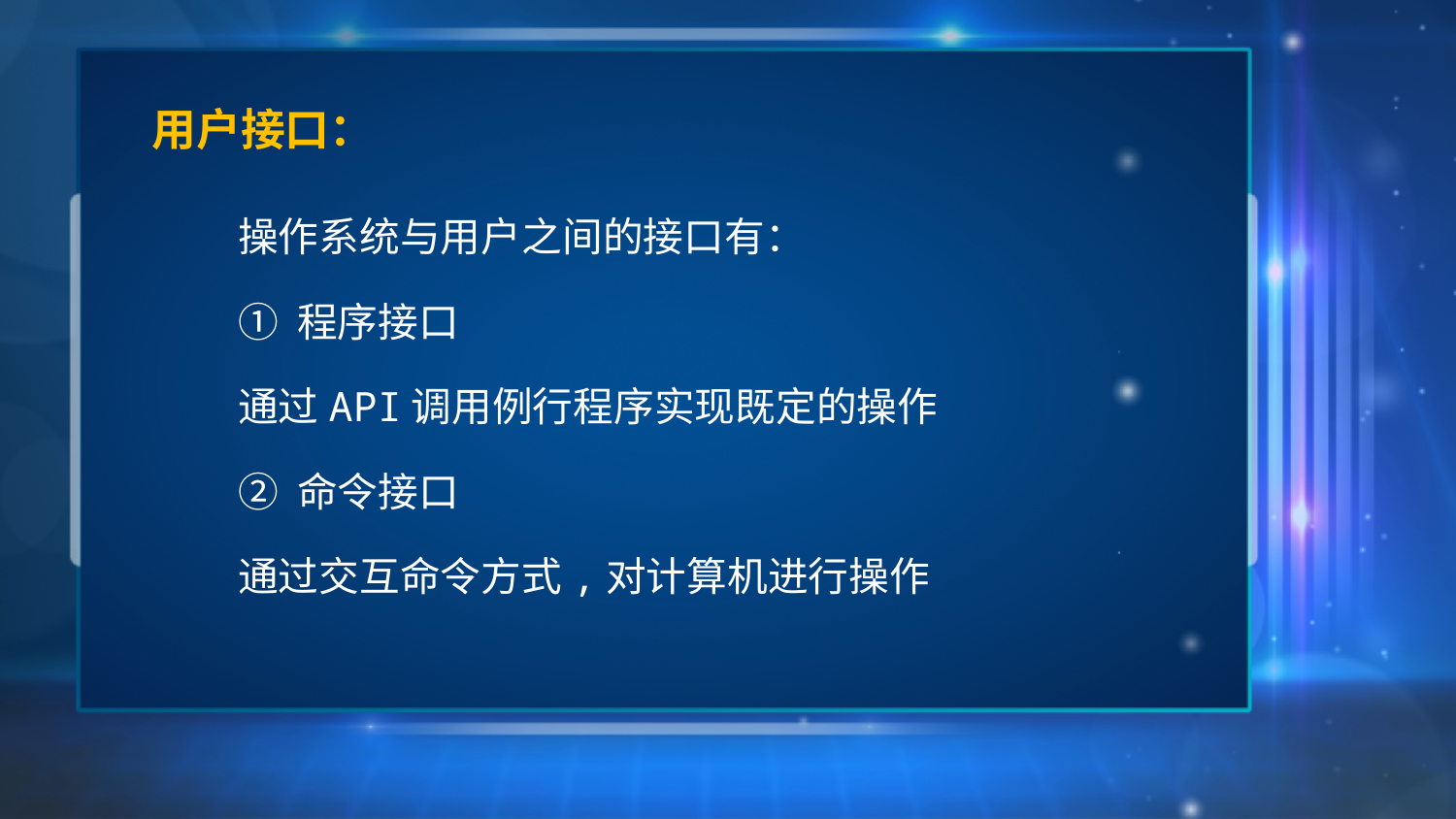

# 用户接口：
操作系统与用户之间的接口有：
① 程序接口
通过API调用例行程序实现既定的操作
② 命令接口
通过交互命令方式,对计算机进行操作